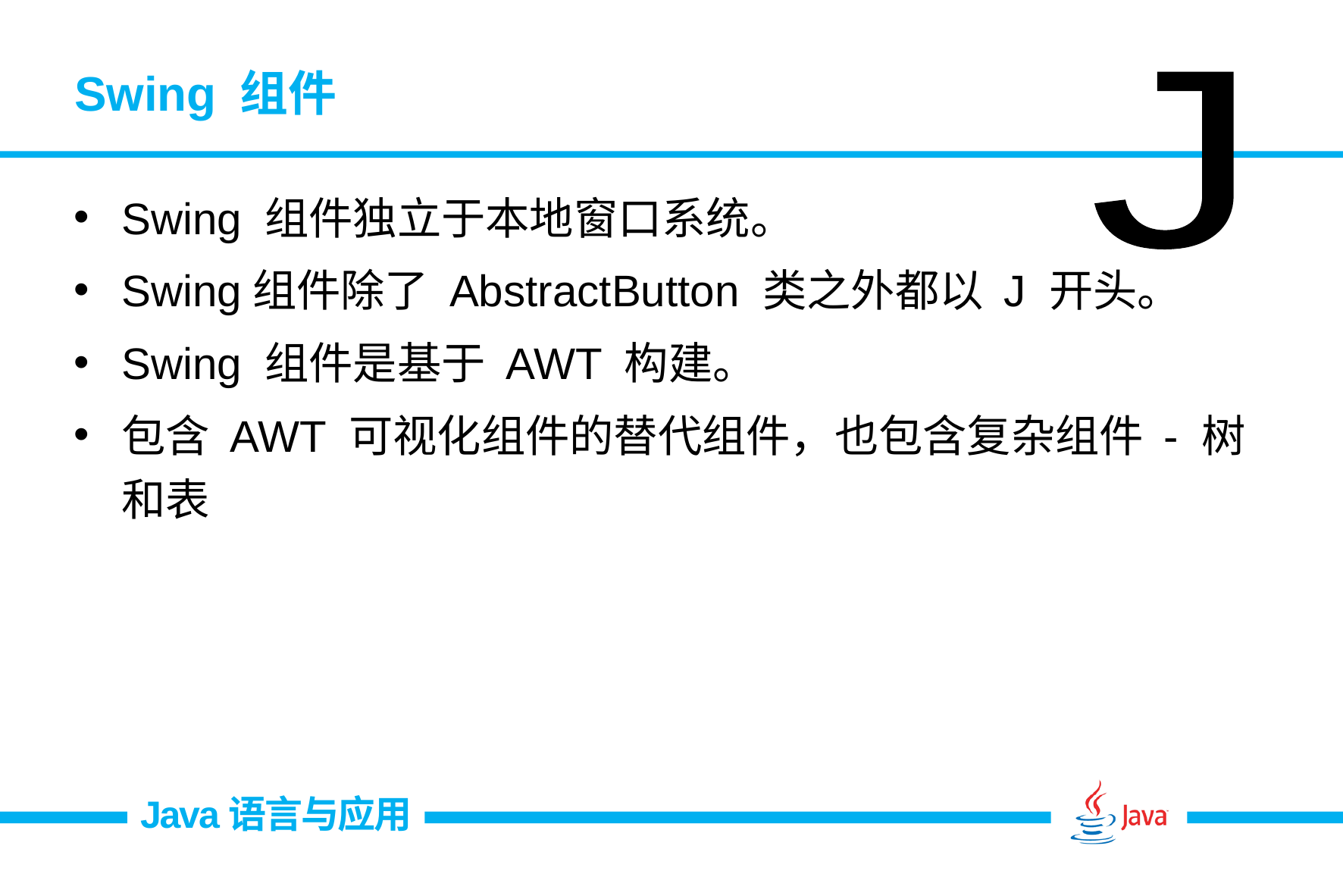

# Swing 组件
J
Swing 组件独立于本地窗口系统。
Swing组件除了 AbstractButton 类之外都以 J 开头。
Swing 组件是基于 AWT 构建。
包含 AWT 可视化组件的替代组件，也包含复杂组件 - 树和表